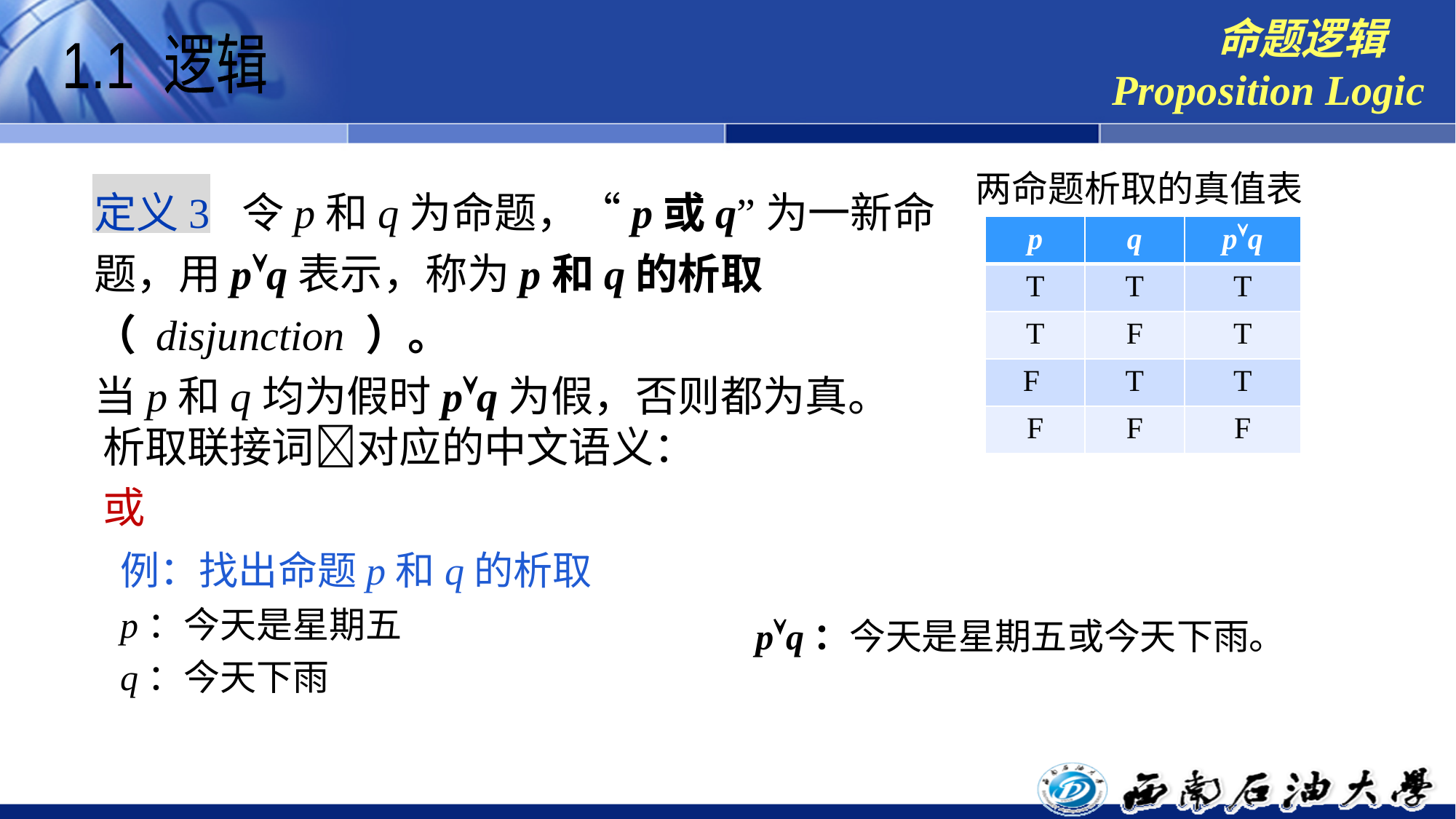

命题逻辑
Proposition Logic
1.1  逻辑
两命题析取的真值表
定义3  令p和q为命题，“p或q”为一新命题，用p∨q表示，称为p和q的析取（ disjunction ）。
当p和q均为假时p∨q为假，否则都为真。

| p | q | p∨q |
| --- | --- | --- |
| T | T | T |
| T | F | T |
| F | T | T |
| F | F | F |
析取联接词∨对应的中文语义：或
例：找出命题p和q的析取
p：今天是星期五
q：今天下雨
p∨q：今天是星期五或今天下雨。